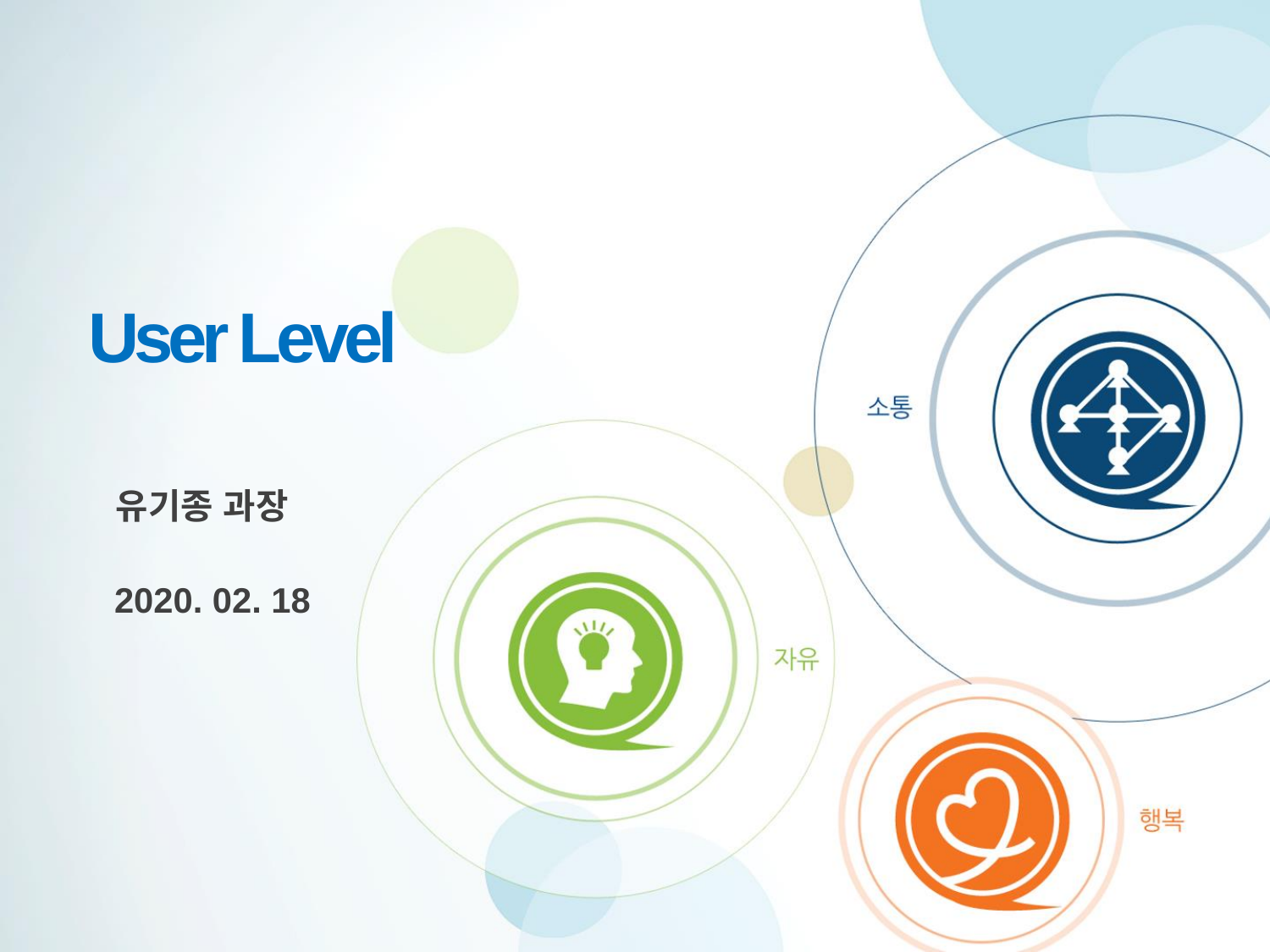

User Level
유기종 과장
2020. 02. 18